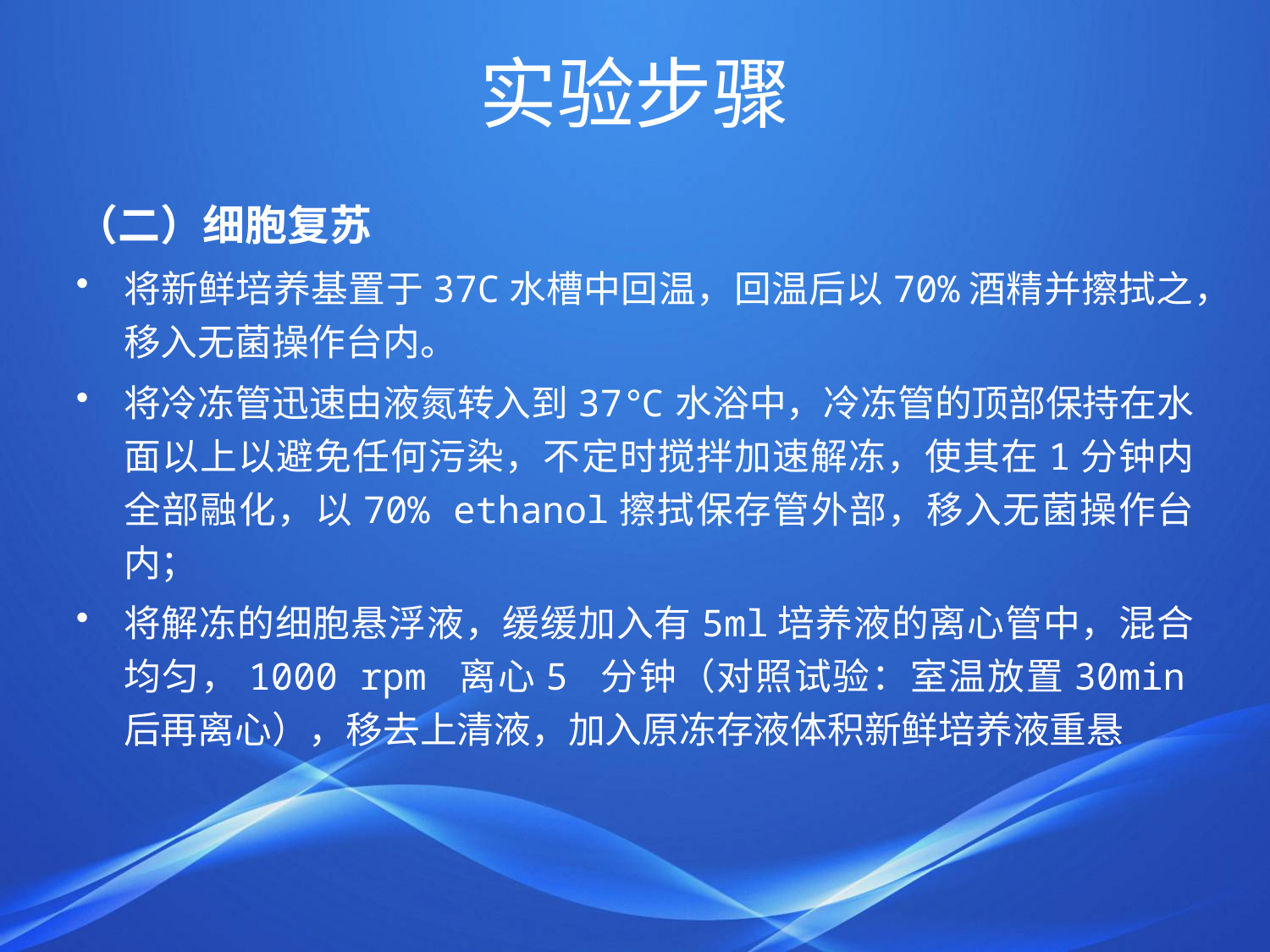

# 实验步骤
（二）细胞复苏
将新鲜培养基置于37C水槽中回温，回温后以70%酒精并擦拭之，移入无菌操作台内。
将冷冻管迅速由液氮转入到37℃水浴中，冷冻管的顶部保持在水面以上以避免任何污染，不定时搅拌加速解冻，使其在1分钟内全部融化，以70% ethanol擦拭保存管外部，移入无菌操作台内；
将解冻的细胞悬浮液，缓缓加入有5ml培养液的离心管中，混合均匀，1000 rpm 离心5 分钟（对照试验：室温放置30min后再离心），移去上清液，加入原冻存液体积新鲜培养液重悬